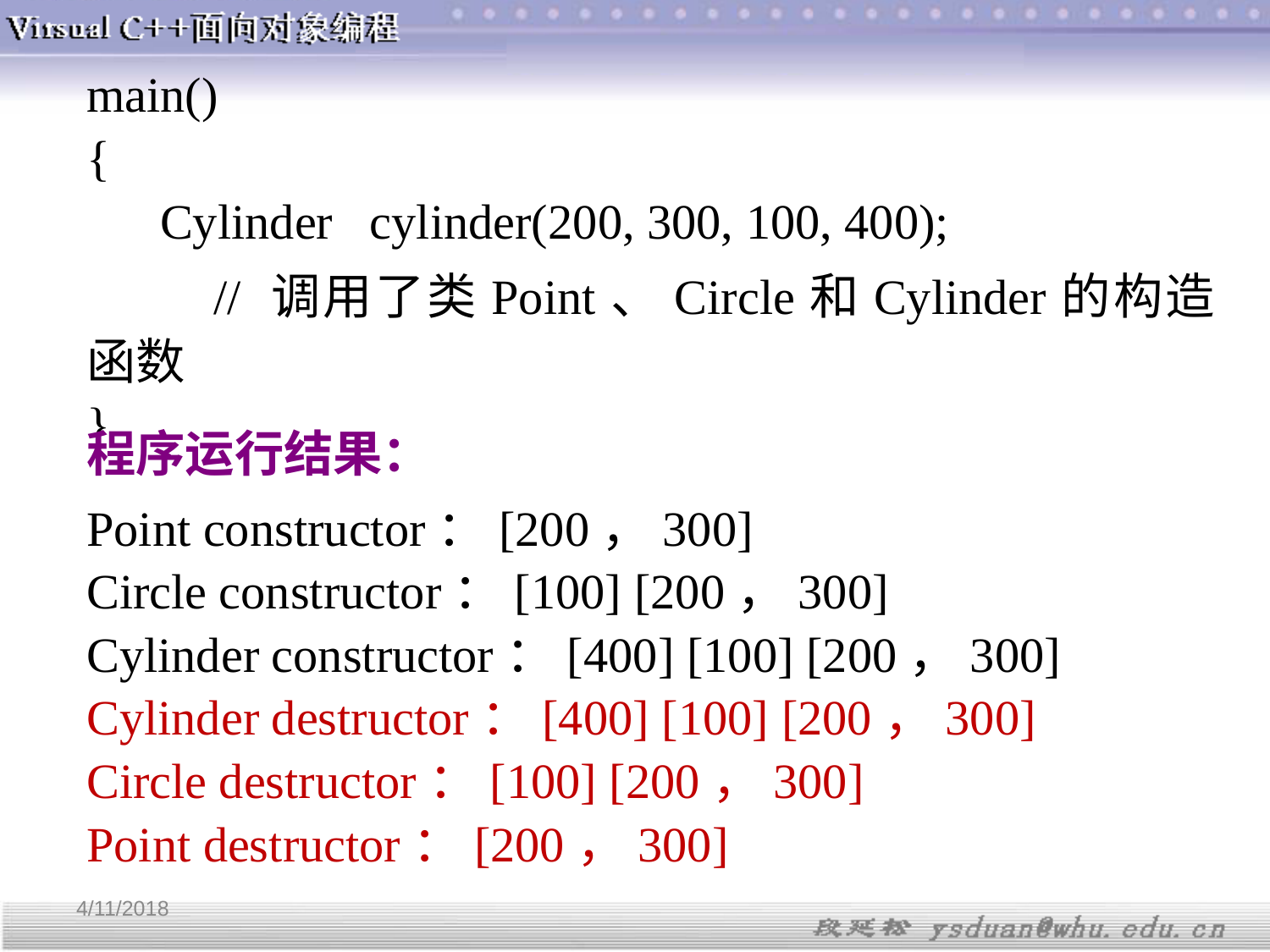

main()
{
      Cylinder   cylinder(200, 300, 100, 400);
	// 调用了类Point、Circle和Cylinder的构造函数
}
程序运行结果：
Point constructor：[200，300]
Circle constructor：[100] [200，300]
Cylinder constructor：[400] [100] [200，300]
Cylinder destructor：[400] [100] [200，300]
Circle destructor：[100] [200，300]
Point destructor：[200，300]
4/11/2018